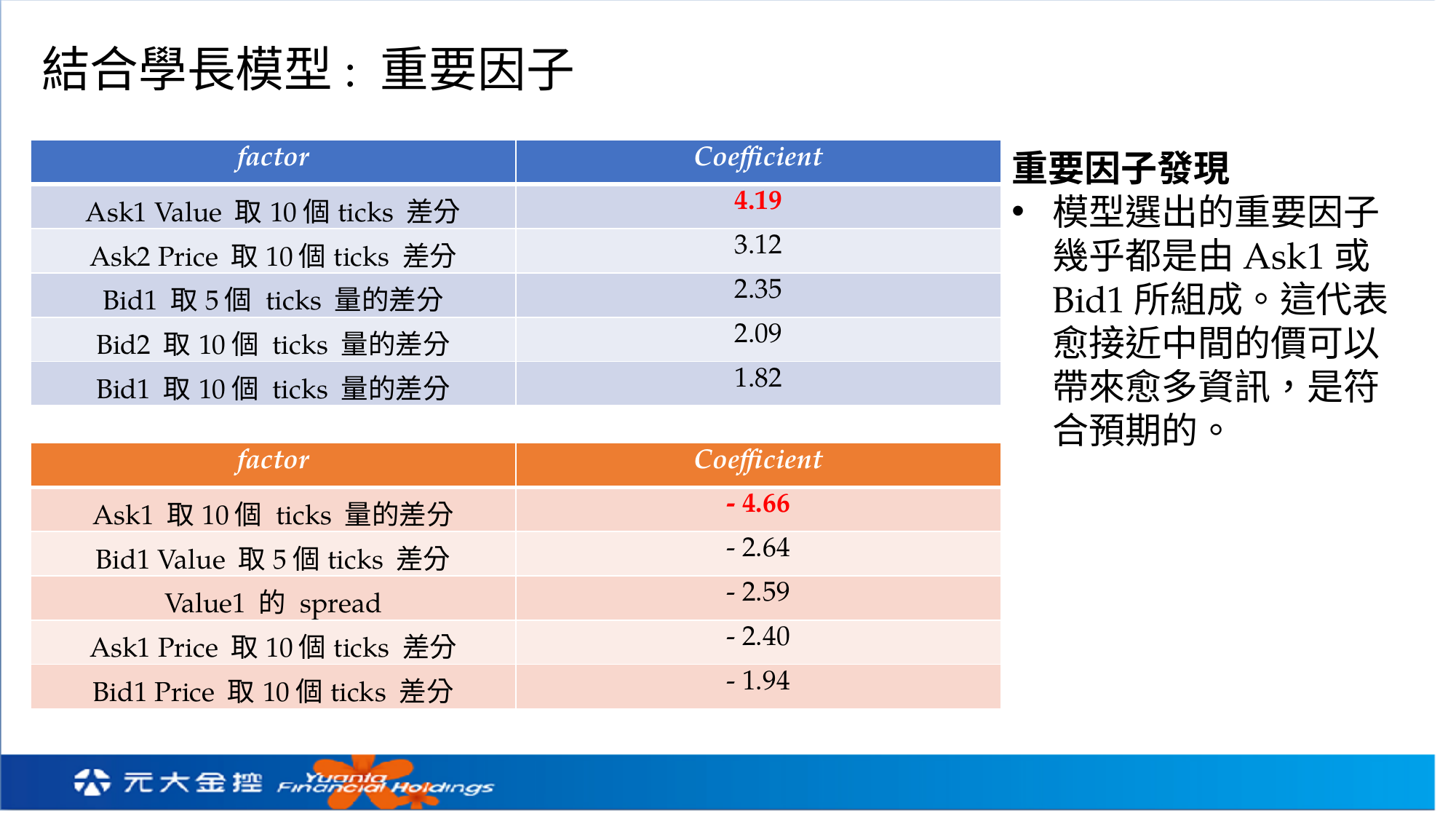

結合學長模型: 重要因子
| factor | Coefficient |
| --- | --- |
| Ask1 Value 取10個ticks 差分 | 4.19 |
| Ask2 Price 取10個ticks 差分 | 3.12 |
| Bid1 取5個 ticks 量的差分 | 2.35 |
| Bid2 取10個 ticks 量的差分 | 2.09 |
| Bid1 取10個 ticks 量的差分 | 1.82 |
重要因子發現
模型選出的重要因子幾乎都是由Ask1或Bid1所組成。這代表愈接近中間的價可以帶來愈多資訊，是符合預期的。
| factor | Coefficient |
| --- | --- |
| Ask1 取10個 ticks 量的差分 | - 4.66 |
| Bid1 Value 取5個ticks 差分 | - 2.64 |
| Value1 的 spread | - 2.59 |
| Ask1 Price 取10個ticks 差分 | - 2.40 |
| Bid1 Price 取10個ticks 差分 | - 1.94 |